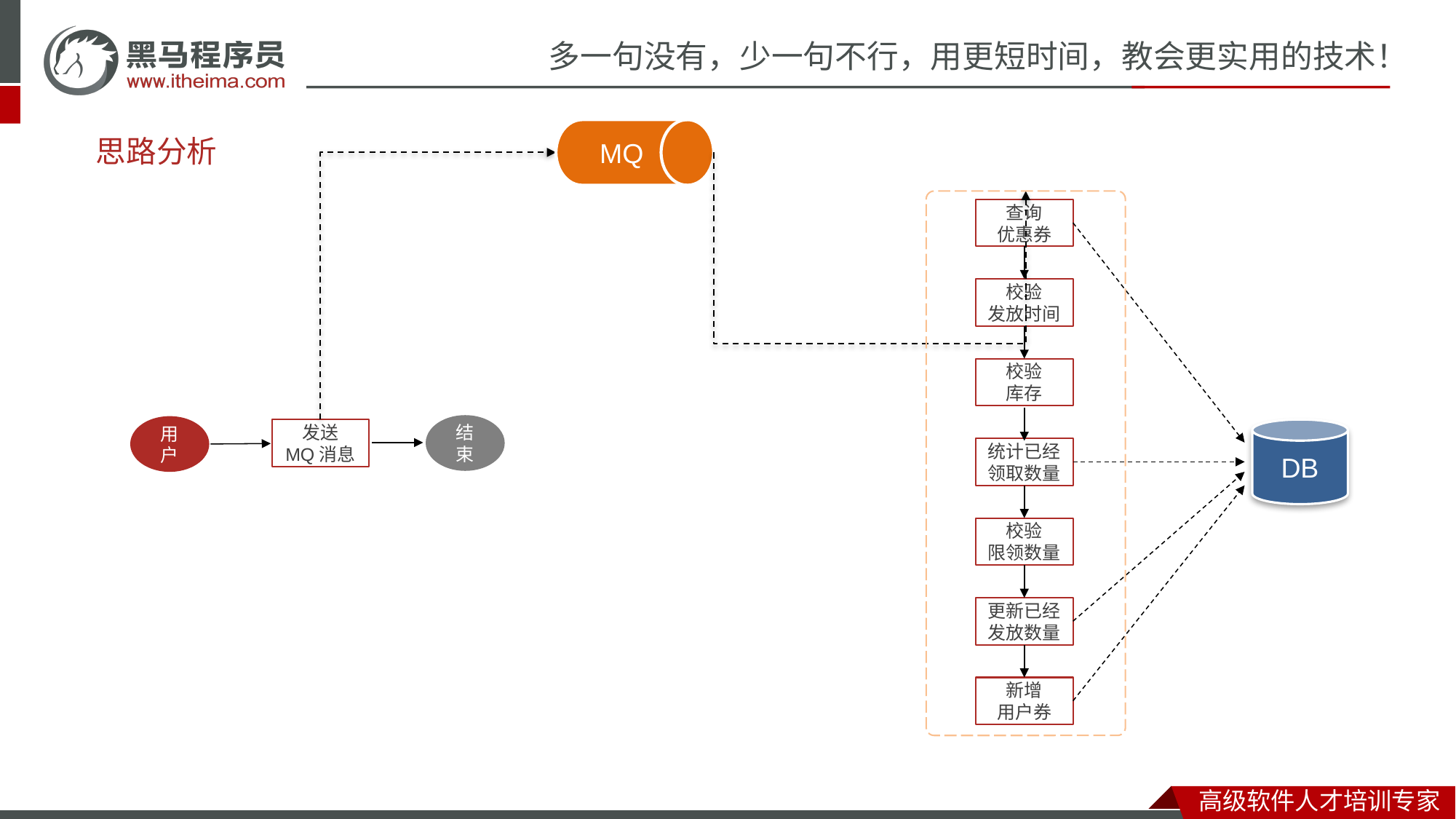

# 思路分析
MQ

查询
优惠券
查询
优惠券
校验
发放时间
校验
发放时间
校验
库存
校验
库存
结束
用户
发送
MQ消息
DB
统计已经
领取数量
统计已经
领取数量
校验
限领数量
校验
限领数量
更新已经
发放数量
新增
用户券